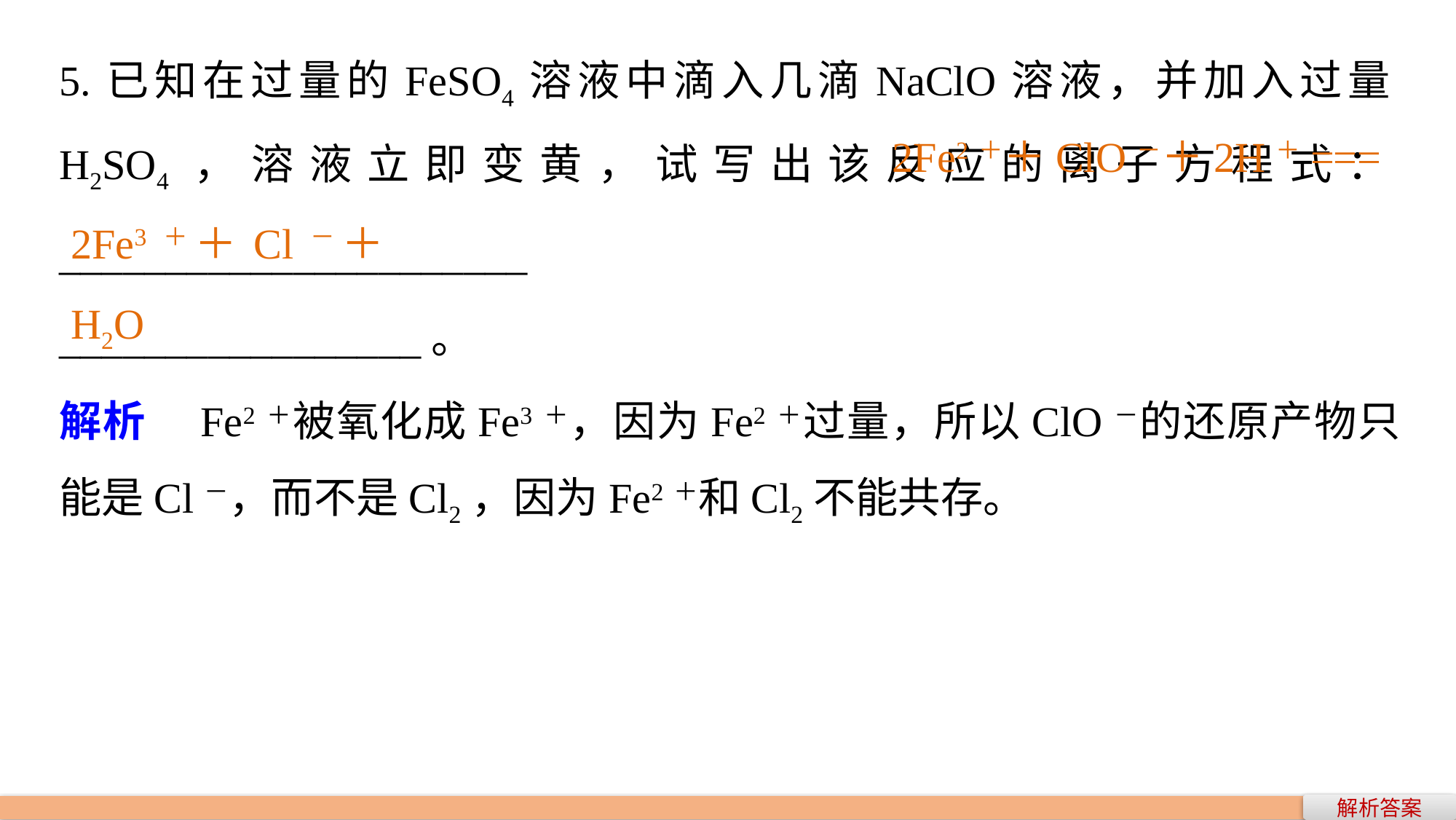

5.已知在过量的FeSO4溶液中滴入几滴NaClO溶液，并加入过量H2SO4，溶液立即变黄，试写出该反应的离子方程式：______________________
_________________。
解析　Fe2＋被氧化成Fe3＋，因为Fe2＋过量，所以ClO－的还原产物只能是Cl－，而不是Cl2，因为Fe2＋和Cl2不能共存。
2Fe2＋＋ClO－＋2H＋===
2Fe3＋＋Cl－＋H2O
解析答案